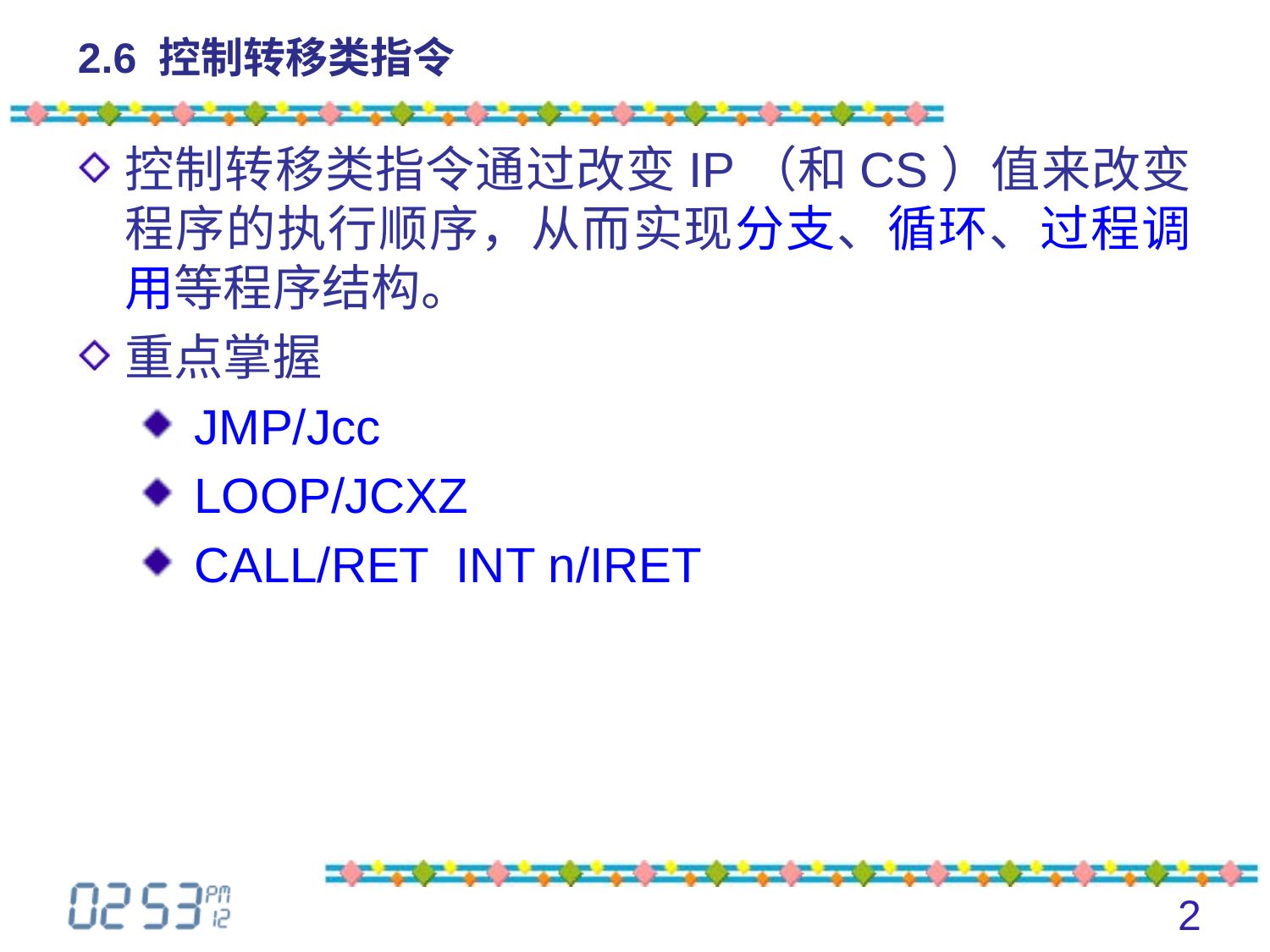

# 2.6 控制转移类指令
控制转移类指令通过改变IP（和CS）值来改变程序的执行顺序，从而实现分支、循环、过程调用等程序结构。
重点掌握
 JMP/Jcc
 LOOP/JCXZ
 CALL/RET  INT n/IRET